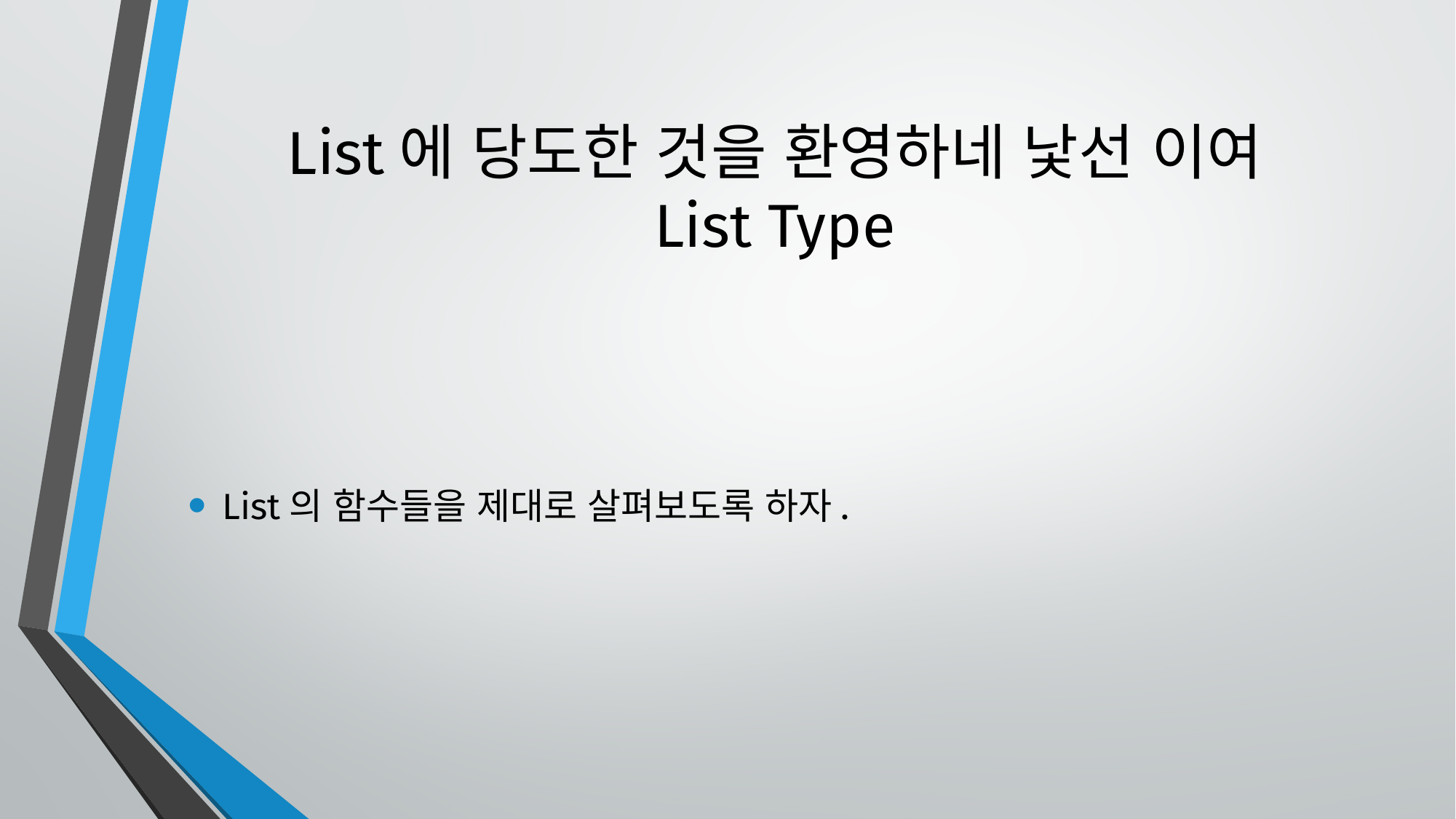

# List에 당도한 것을 환영하네 낯선 이여 List Type
List의 함수들을 제대로 살펴보도록 하자.